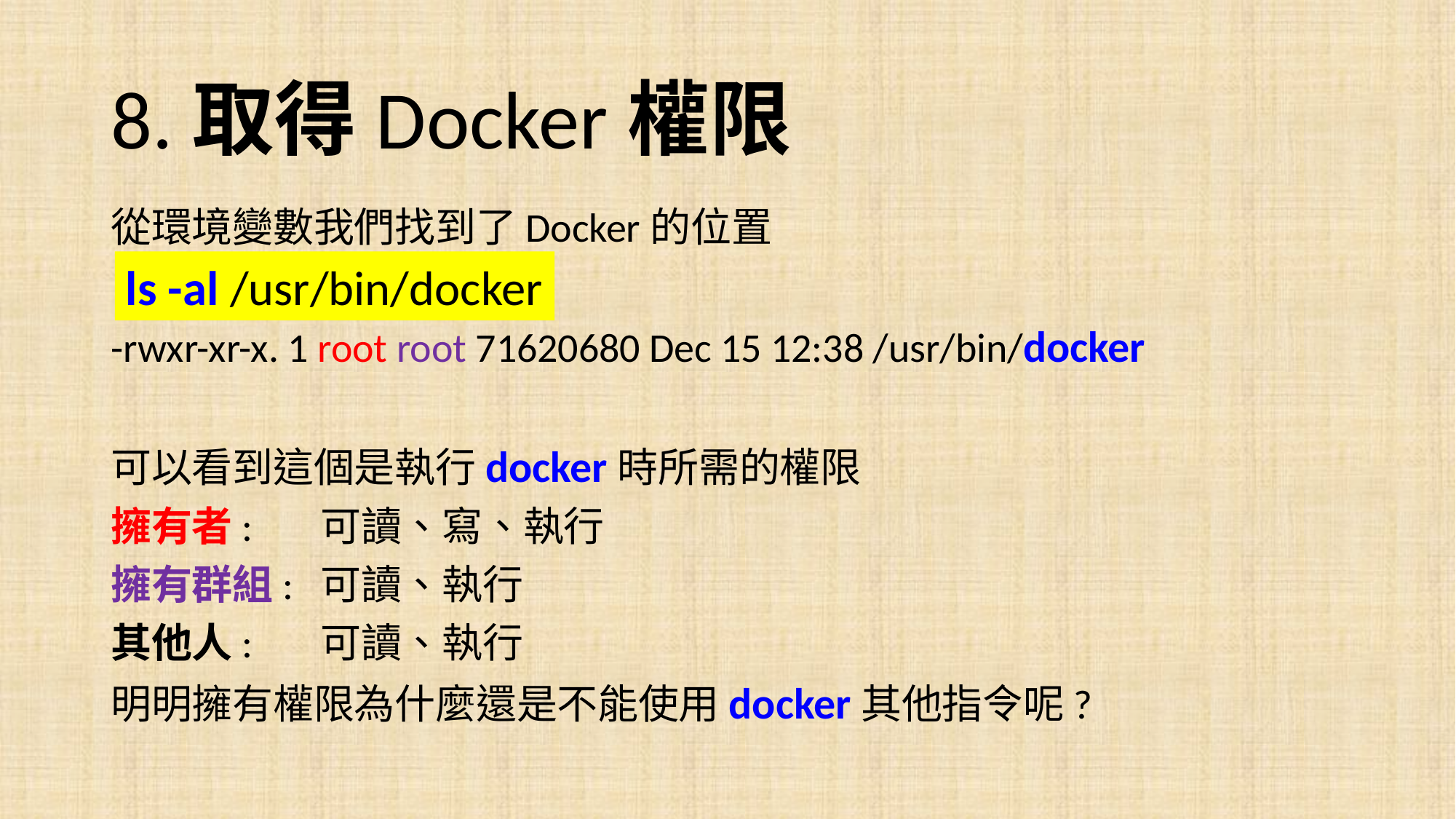

# 8.取得Docker權限
從環境變數我們找到了Docker的位置

-rwxr-xr-x. 1 root root 71620680 Dec 15 12:38 /usr/bin/docker

可以看到這個是執行docker時所需的權限
擁有者:	可讀、寫、執行
擁有群組:	可讀、執行
其他人:	可讀、執行
明明擁有權限為什麼還是不能使用docker其他指令呢?

ls -al /usr/bin/docker